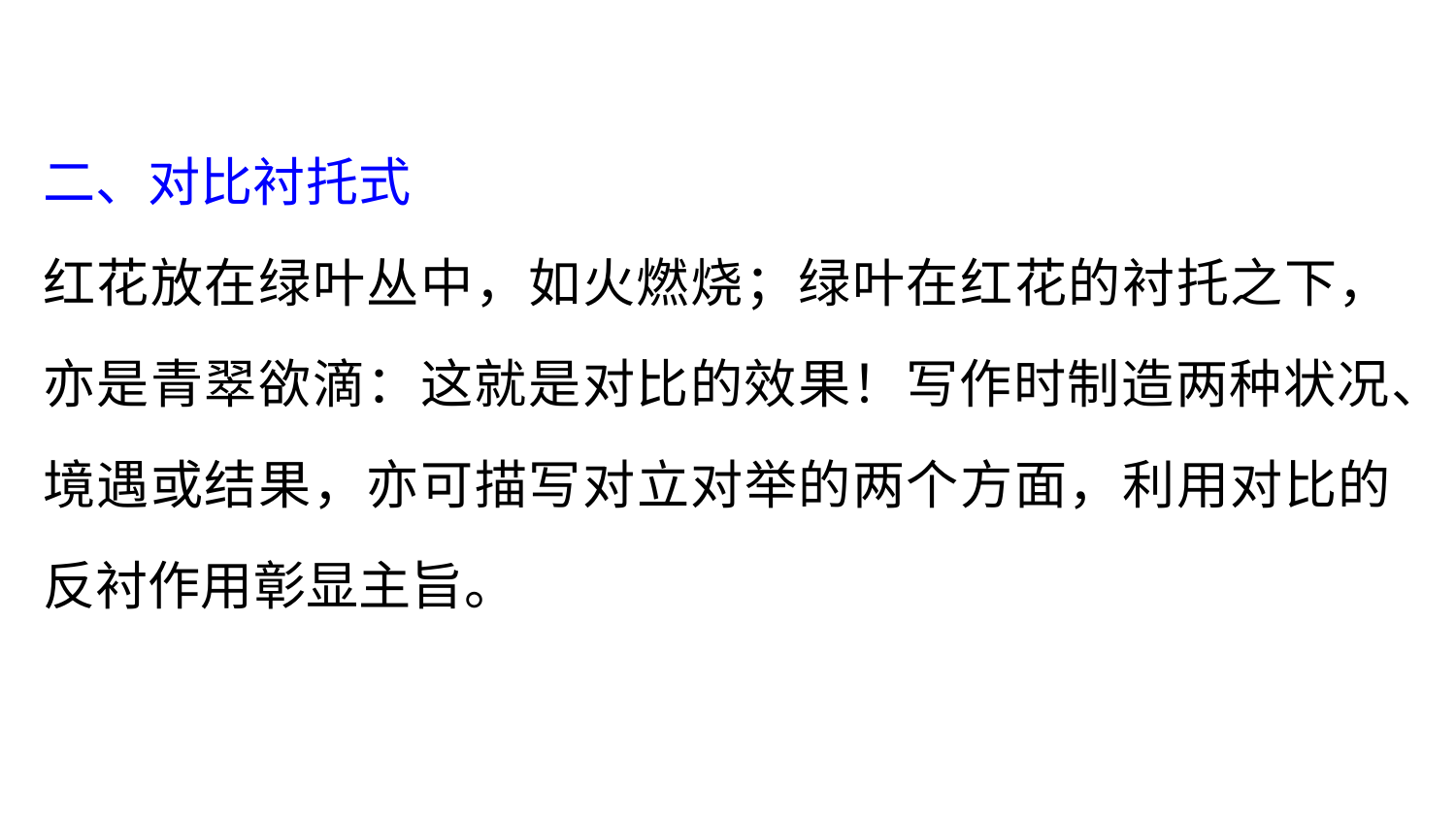

二、对比衬托式
红花放在绿叶丛中，如火燃烧；绿叶在红花的衬托之下，亦是青翠欲滴：这就是对比的效果！写作时制造两种状况、境遇或结果，亦可描写对立对举的两个方面，利用对比的反衬作用彰显主旨。